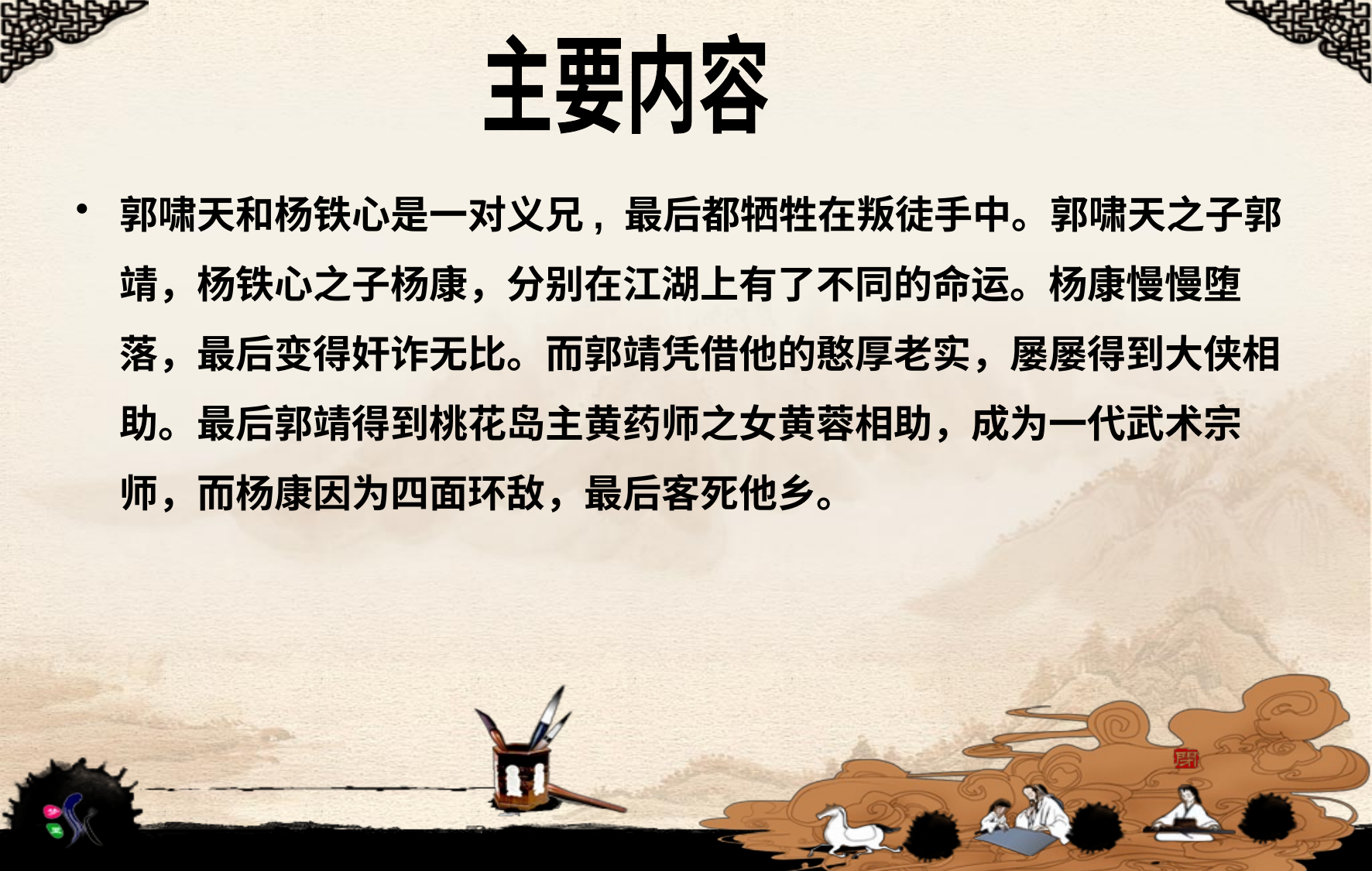

主要内容
郭啸天和杨铁心是一对义兄, 最后都牺牲在叛徒手中。郭啸天之子郭靖，杨铁心之子杨康，分别在江湖上有了不同的命运。杨康慢慢堕落，最后变得奸诈无比。而郭靖凭借他的憨厚老实，屡屡得到大侠相助。最后郭靖得到桃花岛主黄药师之女黄蓉相助，成为一代武术宗师，而杨康因为四面环敌，最后客死他乡。